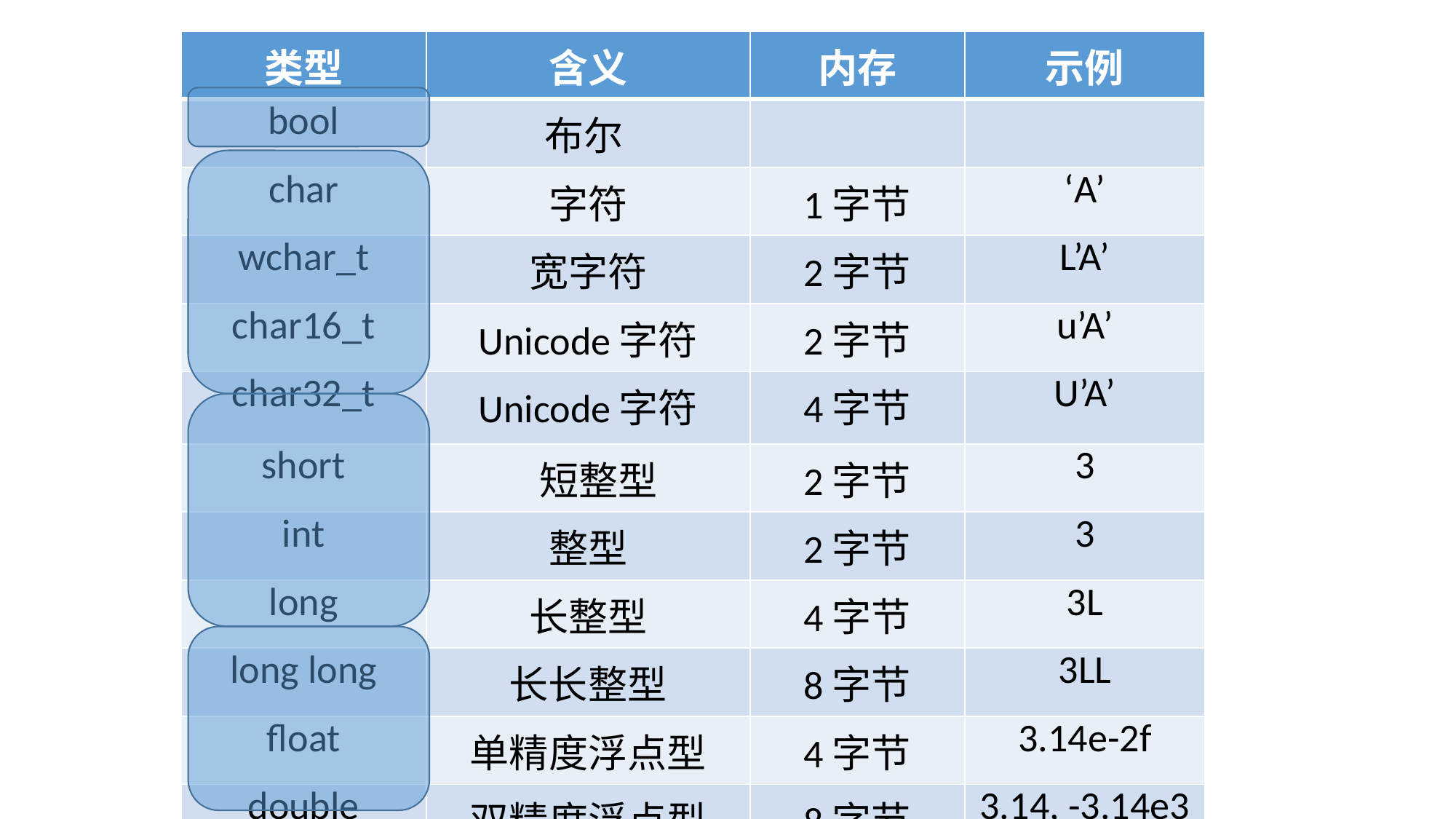

| 类型 | 含义 | 内存 | 示例 |
| --- | --- | --- | --- |
| bool | 布尔 |  |  |
| char | 字符 | 1字节 | ‘A’ |
| wchar\_t | 宽字符 | 2字节 | L’A’ |
| char16\_t | Unicode字符 | 2字节 | u’A’ |
| char32\_t | Unicode字符 | 4字节 | U’A’ |
| short | 短整型 | 2字节 | 3 |
| int | 整型 | 2字节 | 3 |
| long | 长整型 | 4字节 | 3L |
| long long | 长长整型 | 8字节 | 3LL |
| float | 单精度浮点型 | 4字节 | 3.14e-2f |
| double | 双精度浮点型 | 8字节 | 3.14, -3.14e3 |
| long double | 长双精度浮点型 | 10字节 | 3.14L |